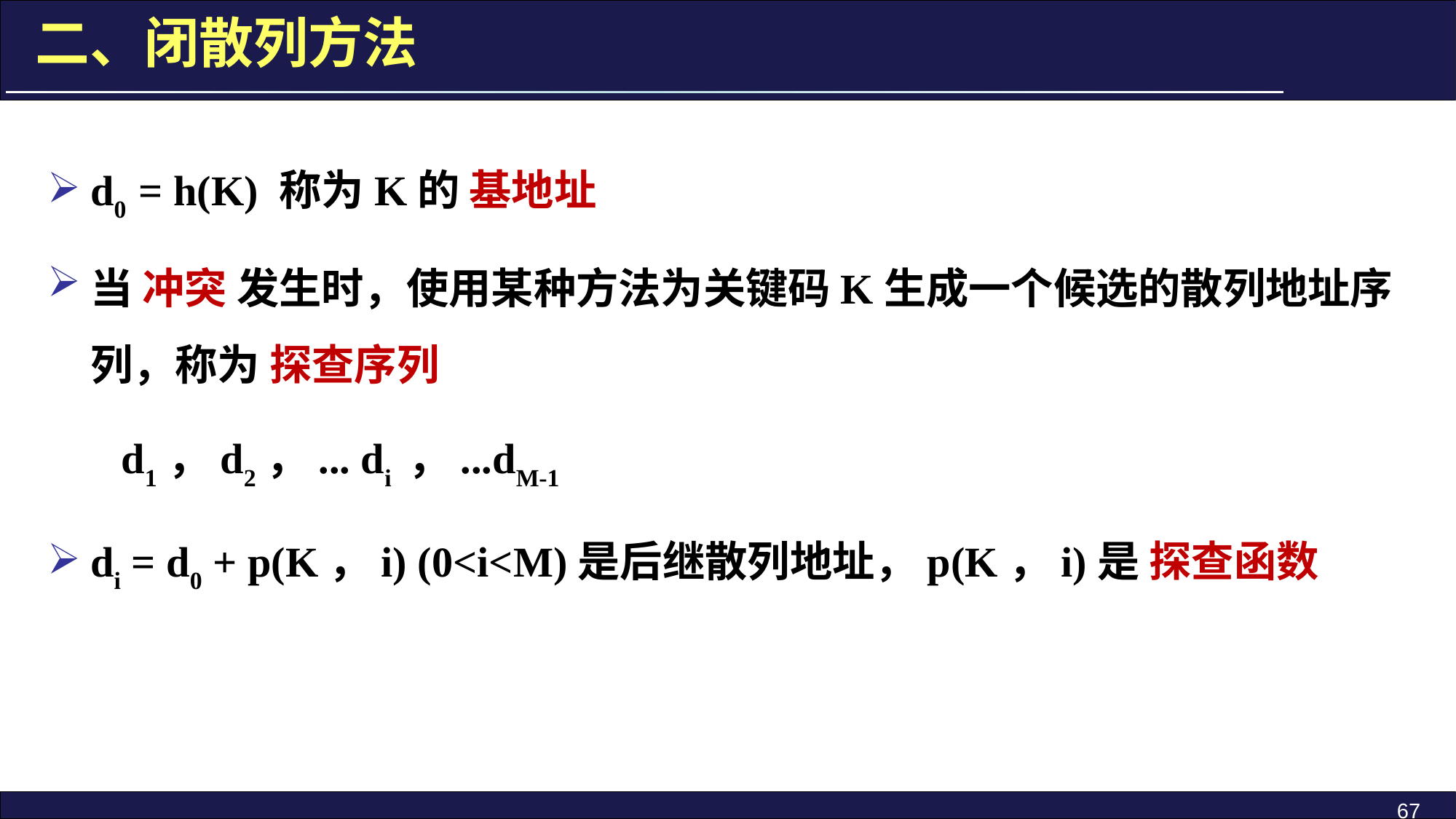

二、闭散列方法
d0  = h(K) 称为K的 基地址
当 冲突 发生时，使用某种方法为关键码K生成一个候选的散列地址序列，称为 探查序列
       d1，d2，... di ，...dM-1
di = d0 + p(K，i) (0<i<M)是后继散列地址，p(K，i)是 探查函数
67